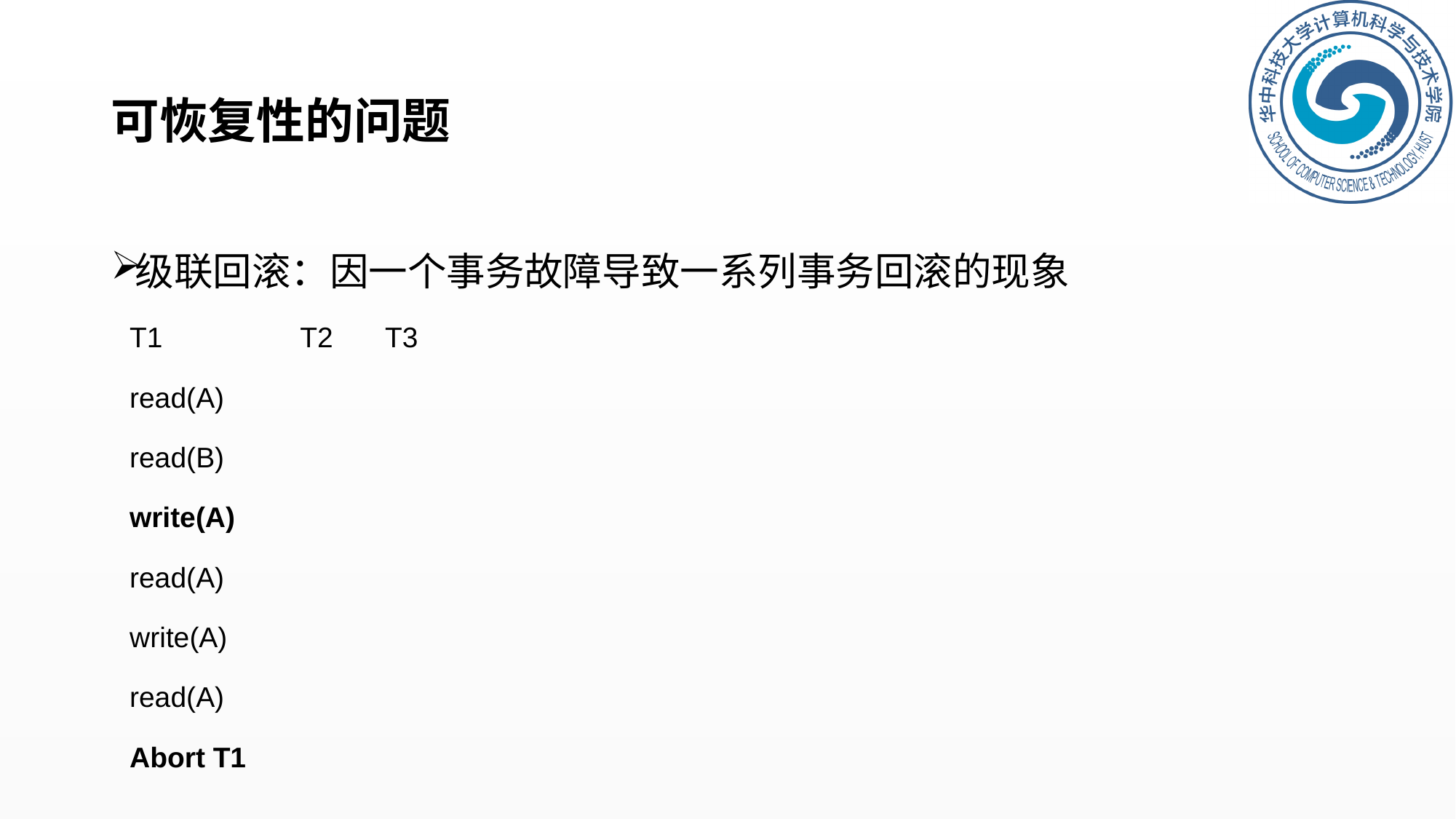

# 可恢复性的问题
级联回滚：因一个事务故障导致一系列事务回滚的现象
		T1 		T2 		T3
		read(A)
		read(B)
		write(A)
				read(A)
				write(A)
						read(A)
		Abort T1